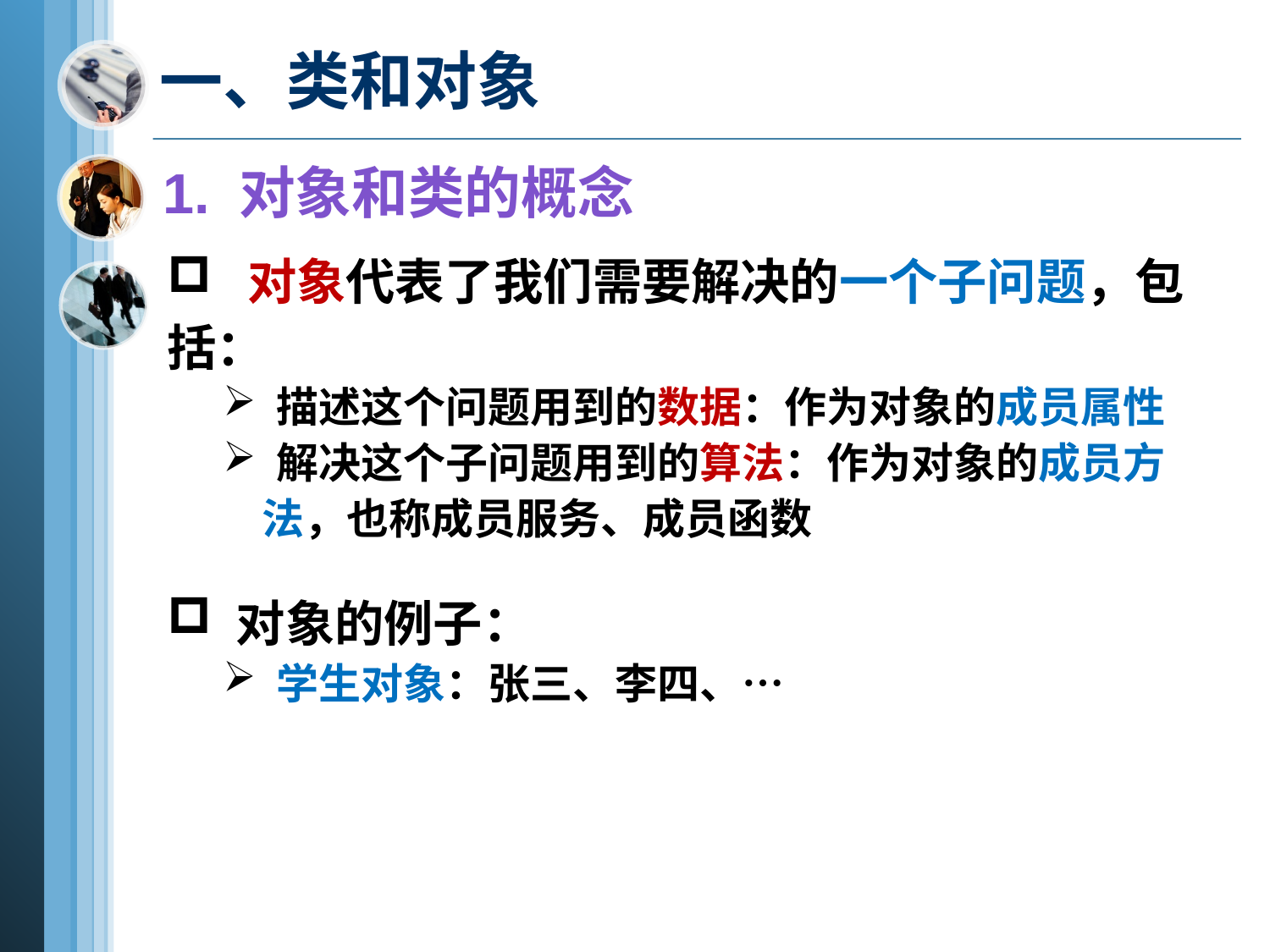

# 一、类和对象
1. 对象和类的概念

  对象代表了我们需要解决的一个子问题，包括：
 描述这个问题用到的数据：作为对象的成员属性
 解决这个子问题用到的算法：作为对象的成员方
   法，也称成员服务、成员函数
 对象的例子：
 学生对象：张三、李四、…